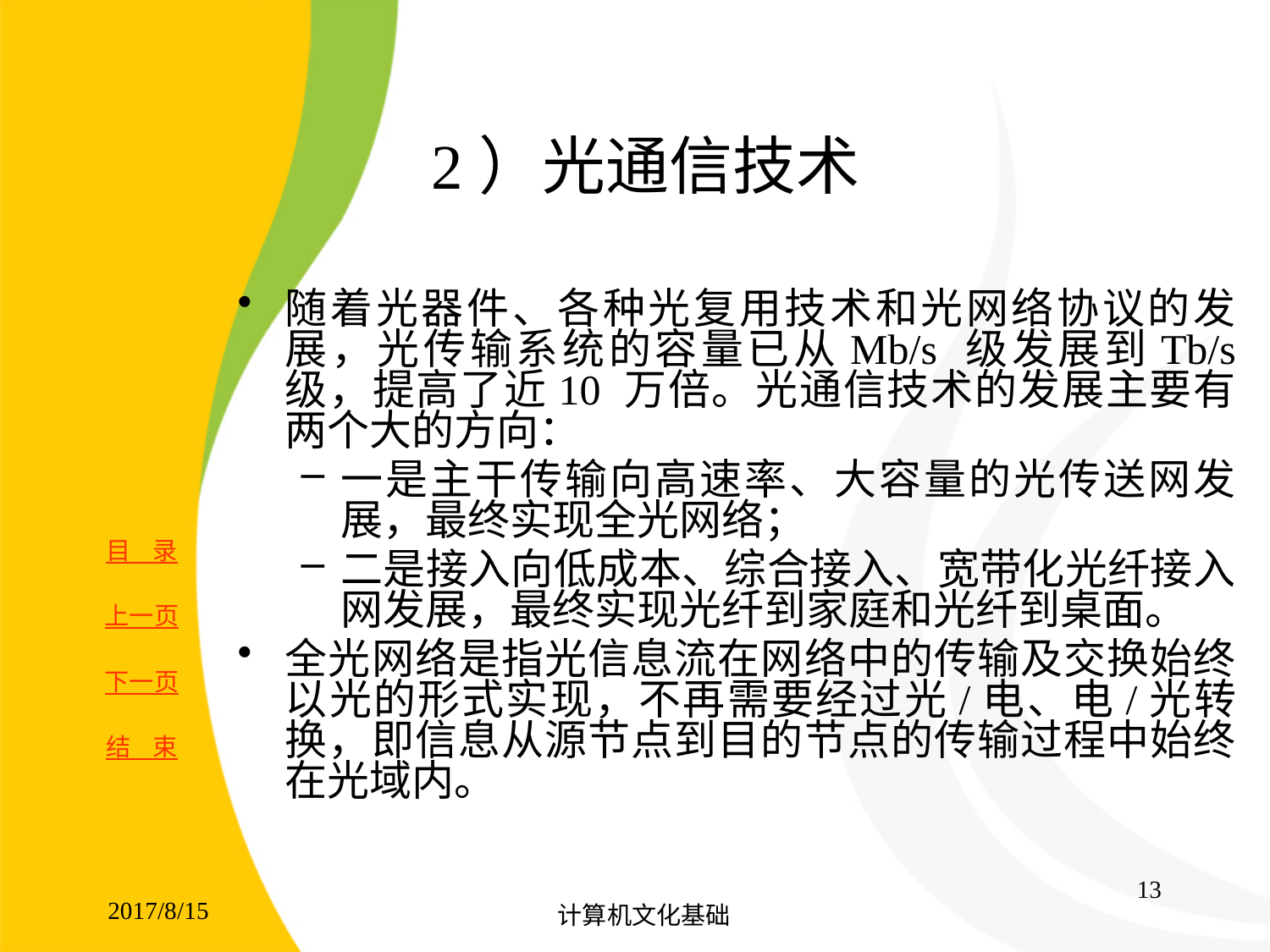

# 2）光通信技术

随着光器件、各种光复用技术和光网络协议的发展，光传输系统的容量已从Mb/s 级发展到Tb/s 级，提高了近10 万倍。光通信技术的发展主要有两个大的方向：
一是主干传输向高速率、大容量的光传送网发展，最终实现全光网络；
二是接入向低成本、综合接入、宽带化光纤接入网发展，最终实现光纤到家庭和光纤到桌面。
全光网络是指光信息流在网络中的传输及交换始终以光的形式实现，不再需要经过光/电、电/光转换，即信息从源节点到目的节点的传输过程中始终在光域内。
13
2017/8/15